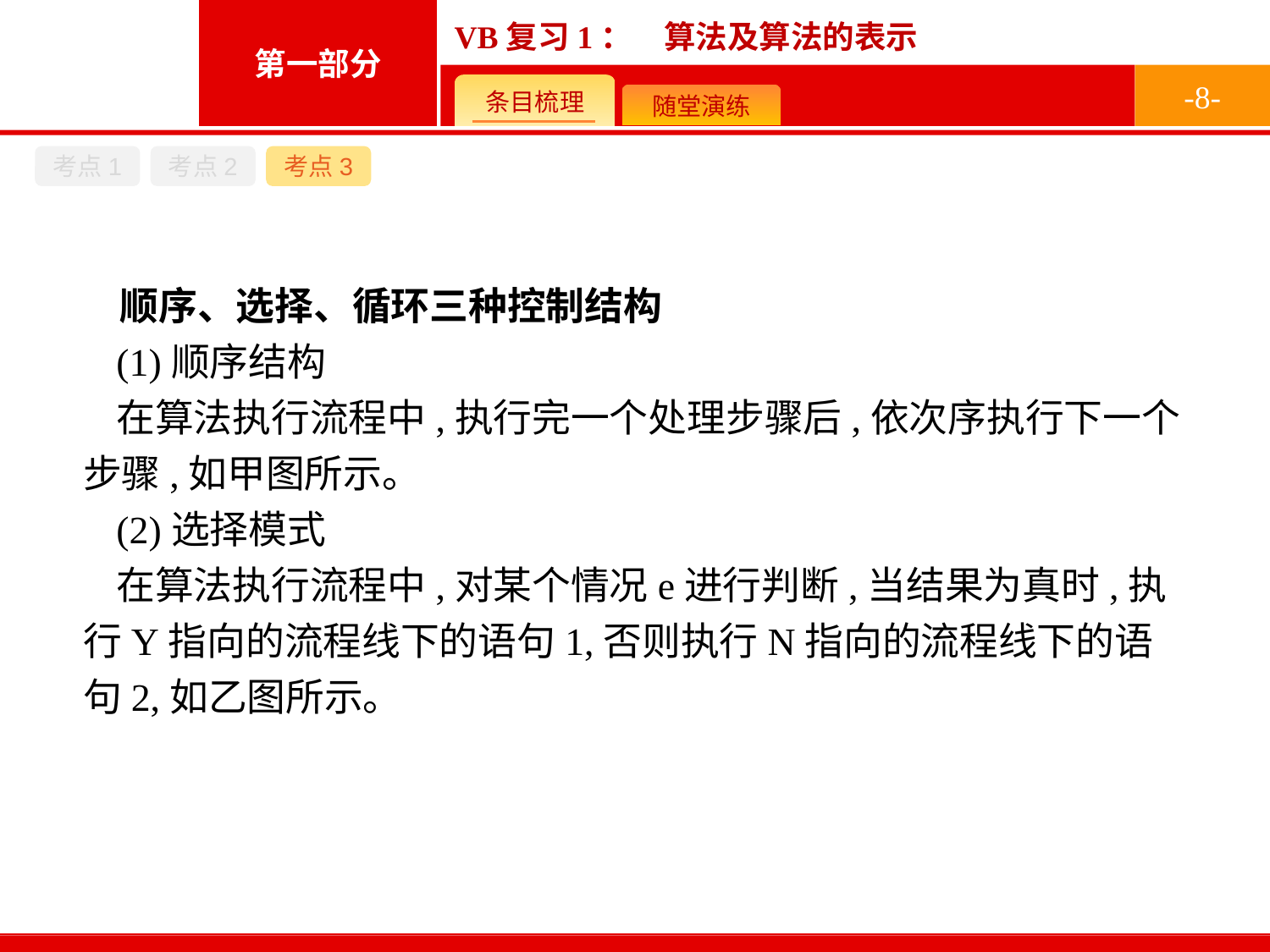

-8-
考点1
考点2
考点3
顺序、选择、循环三种控制结构
(1)顺序结构
在算法执行流程中,执行完一个处理步骤后,依次序执行下一个步骤,如甲图所示。
(2)选择模式
在算法执行流程中,对某个情况e进行判断,当结果为真时,执行Y指向的流程线下的语句1,否则执行N指向的流程线下的语句2,如乙图所示。